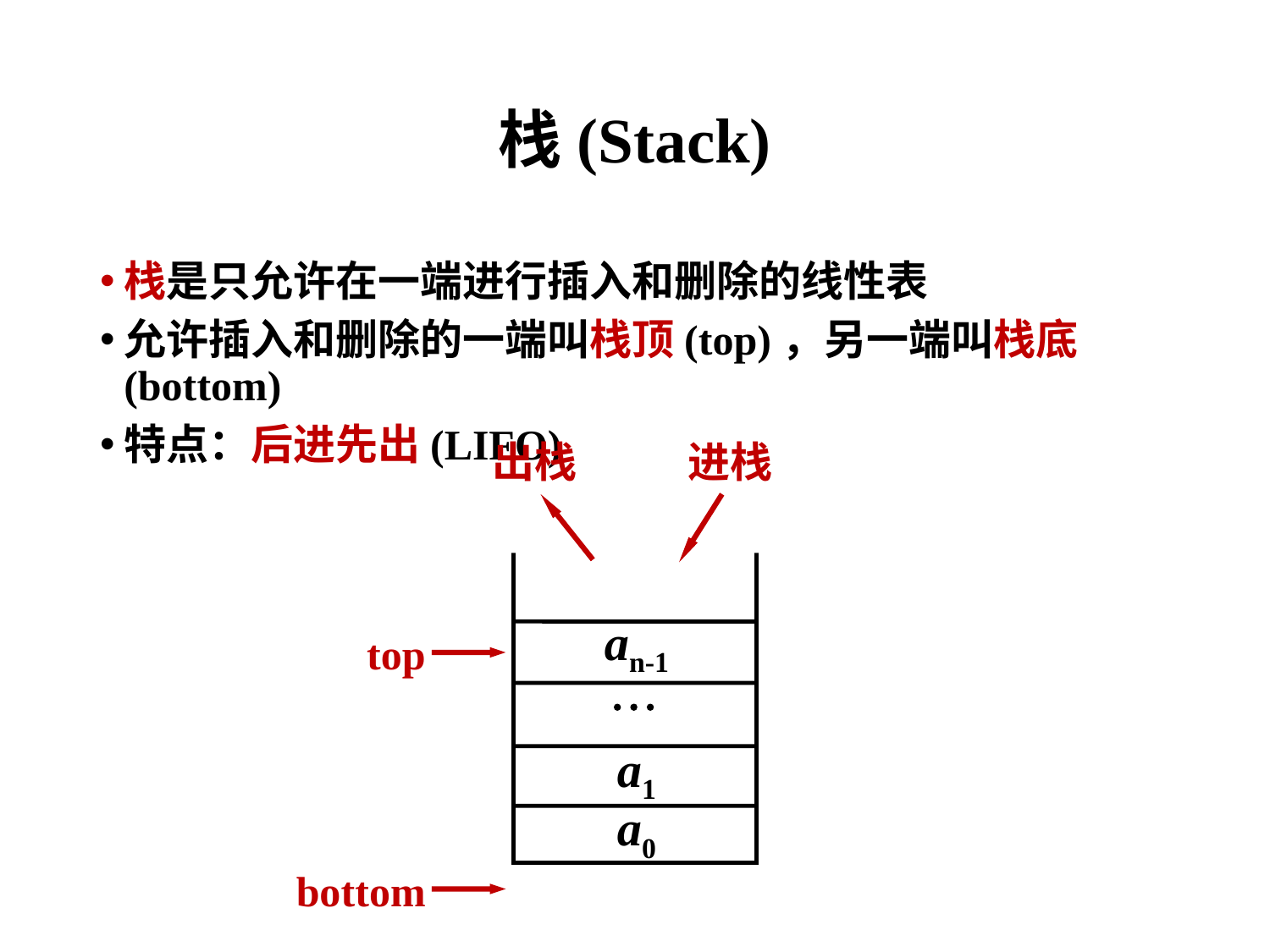

# 栈(Stack)
栈是只允许在一端进行插入和删除的线性表
允许插入和删除的一端叫栈顶(top)，另一端叫栈底(bottom)
特点：后进先出(LIFO)
出栈
进栈

an-1
top

…

a1

a0

bottom